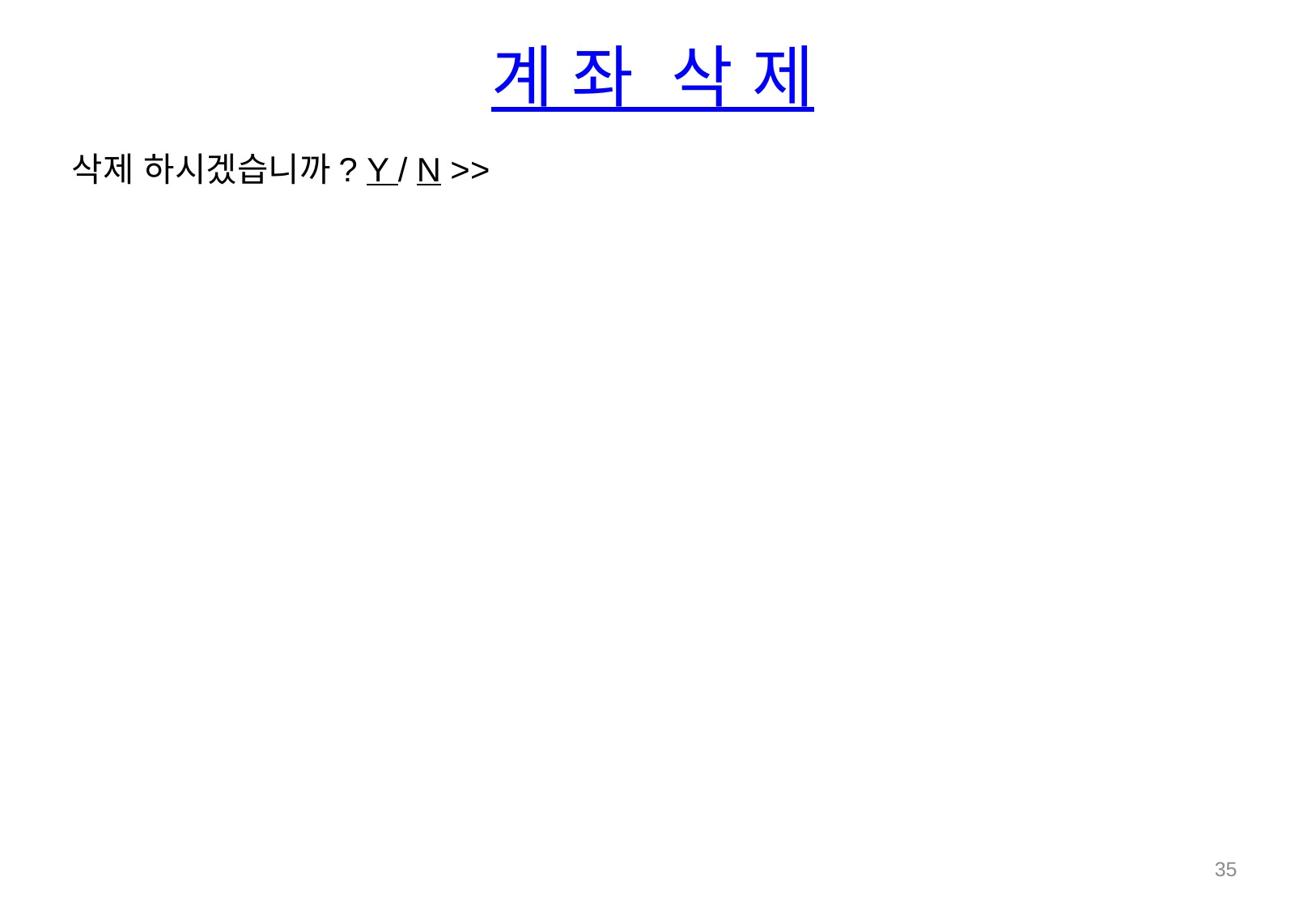

계 좌  삭 제
삭제 하시겠습니까? Y / N >>

35